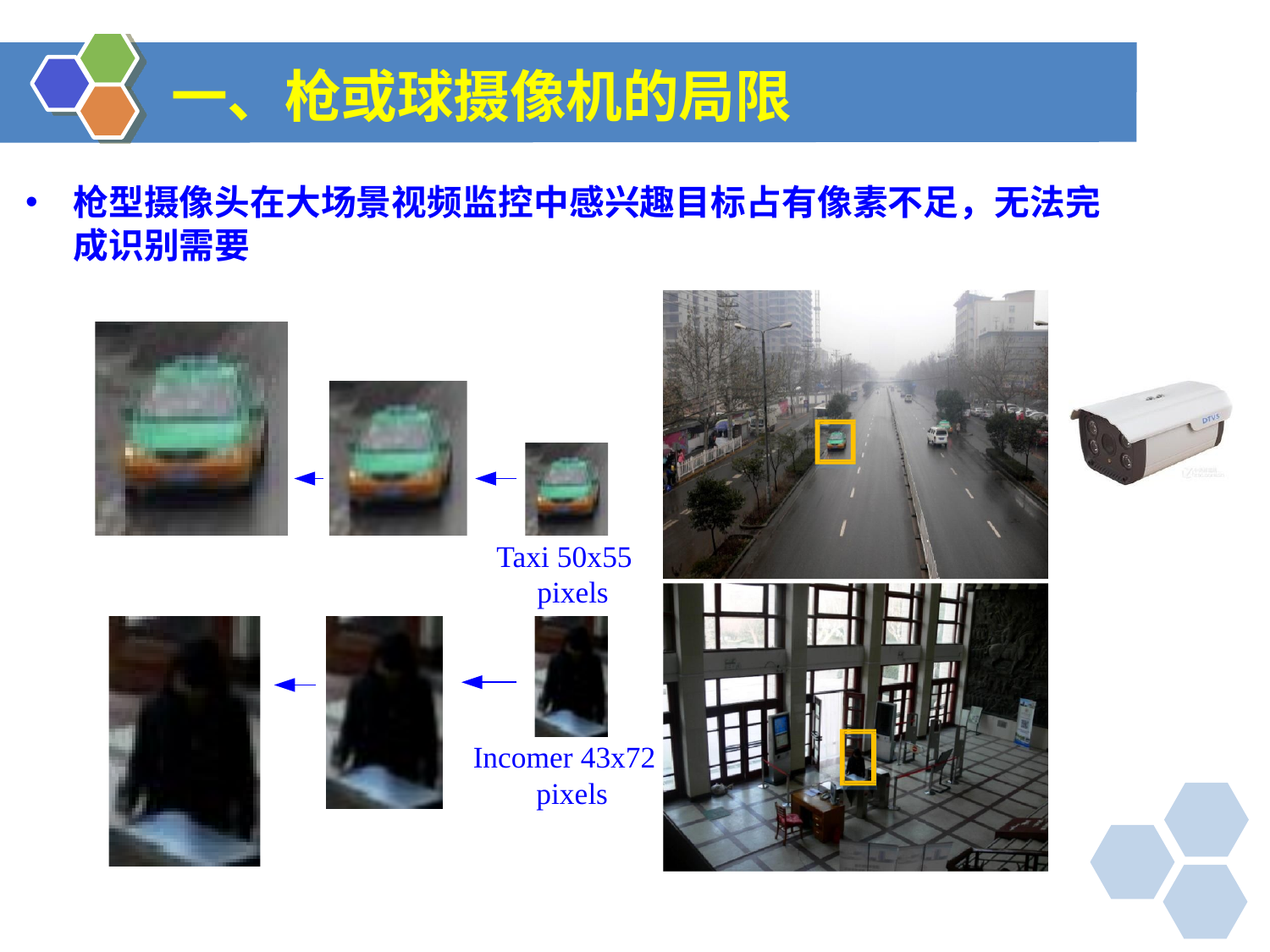

# 一、枪或球摄像机的局限
枪型摄像头在大场景视频监控中感兴趣目标占有像素不足，无法完成识别需要

Taxi 50x55  pixels

Incomer 43x72  pixels